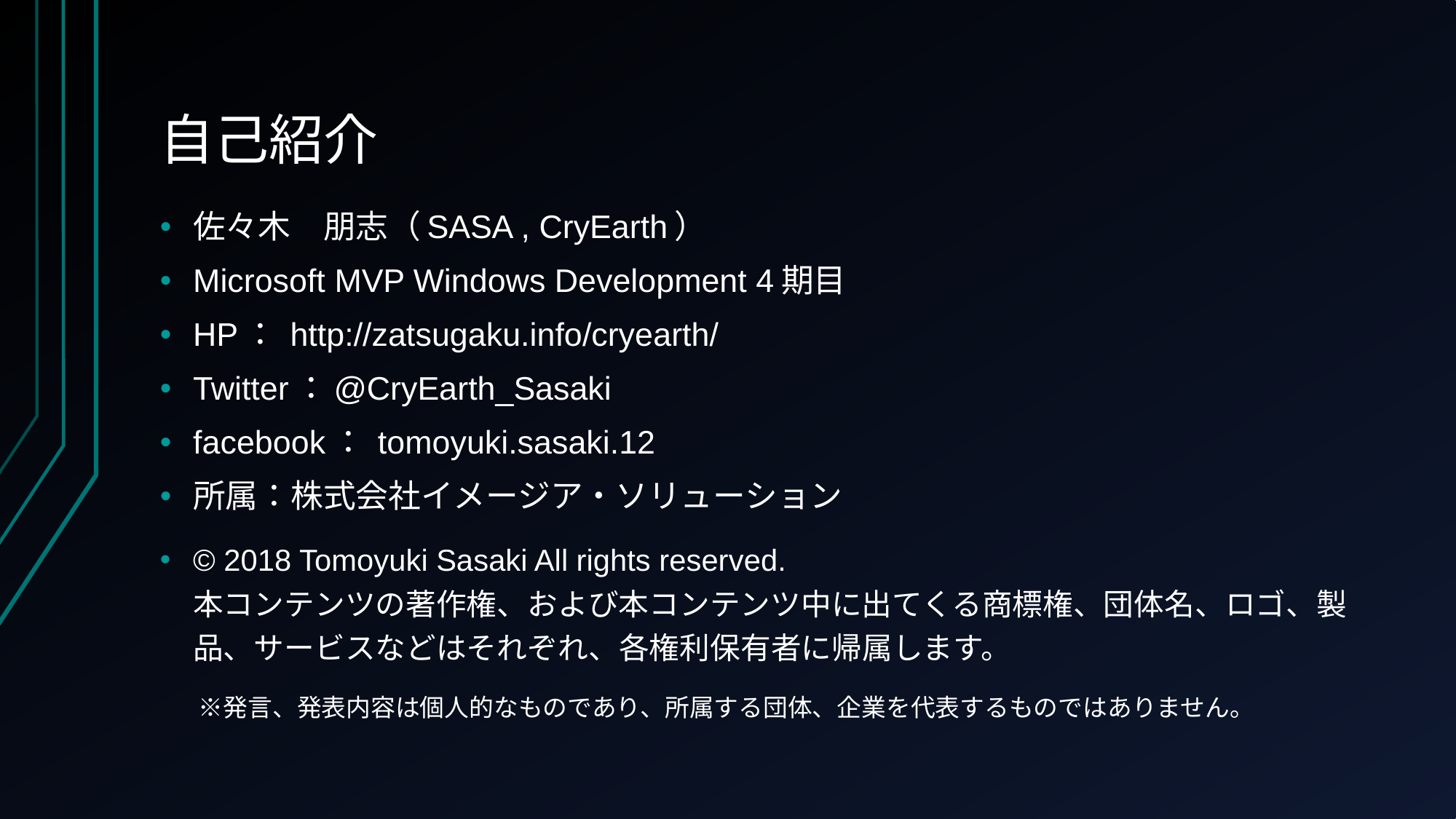

# 自己紹介
佐々木　朋志（SASA , CryEarth）
Microsoft MVP Windows Development 4期目
HP： http://zatsugaku.info/cryearth/
Twitter：@CryEarth_Sasaki
facebook： tomoyuki.sasaki.12
所属：株式会社イメージア・ソリューション
© 2018 Tomoyuki Sasaki All rights reserved.
本コンテンツの著作権、および本コンテンツ中に出てくる商標権、団体名、ロゴ、製品、サービスなどはそれぞれ、各権利保有者に帰属します。
　※発言、発表内容は個人的なものであり、所属する団体、企業を代表するものではありません。